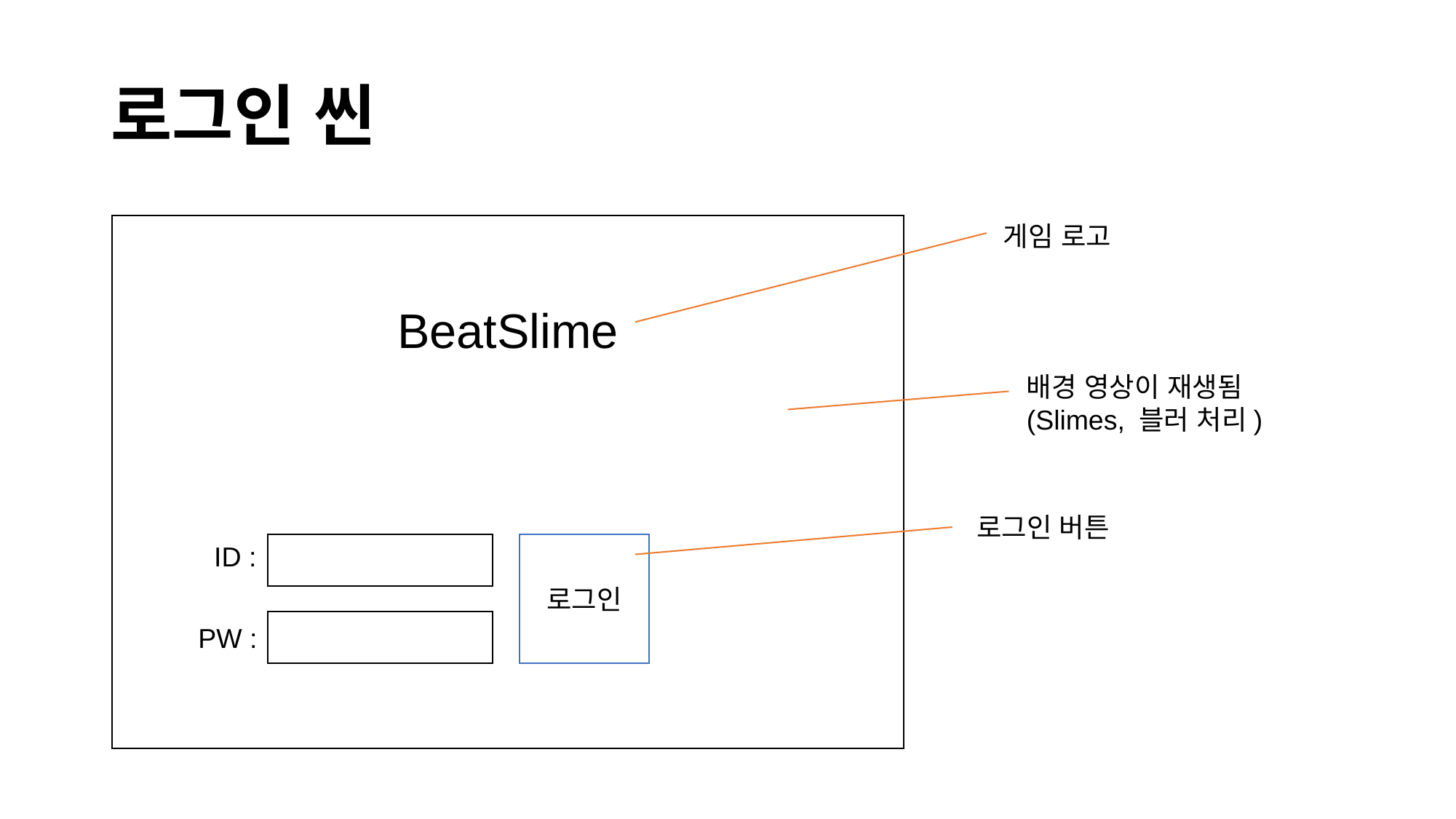

로그인 씬
게임 로고

BeatSlime
배경 영상이 재생됨
(Slimes, 블러 처리)
로그인 버튼
ID :

로그인

PW :